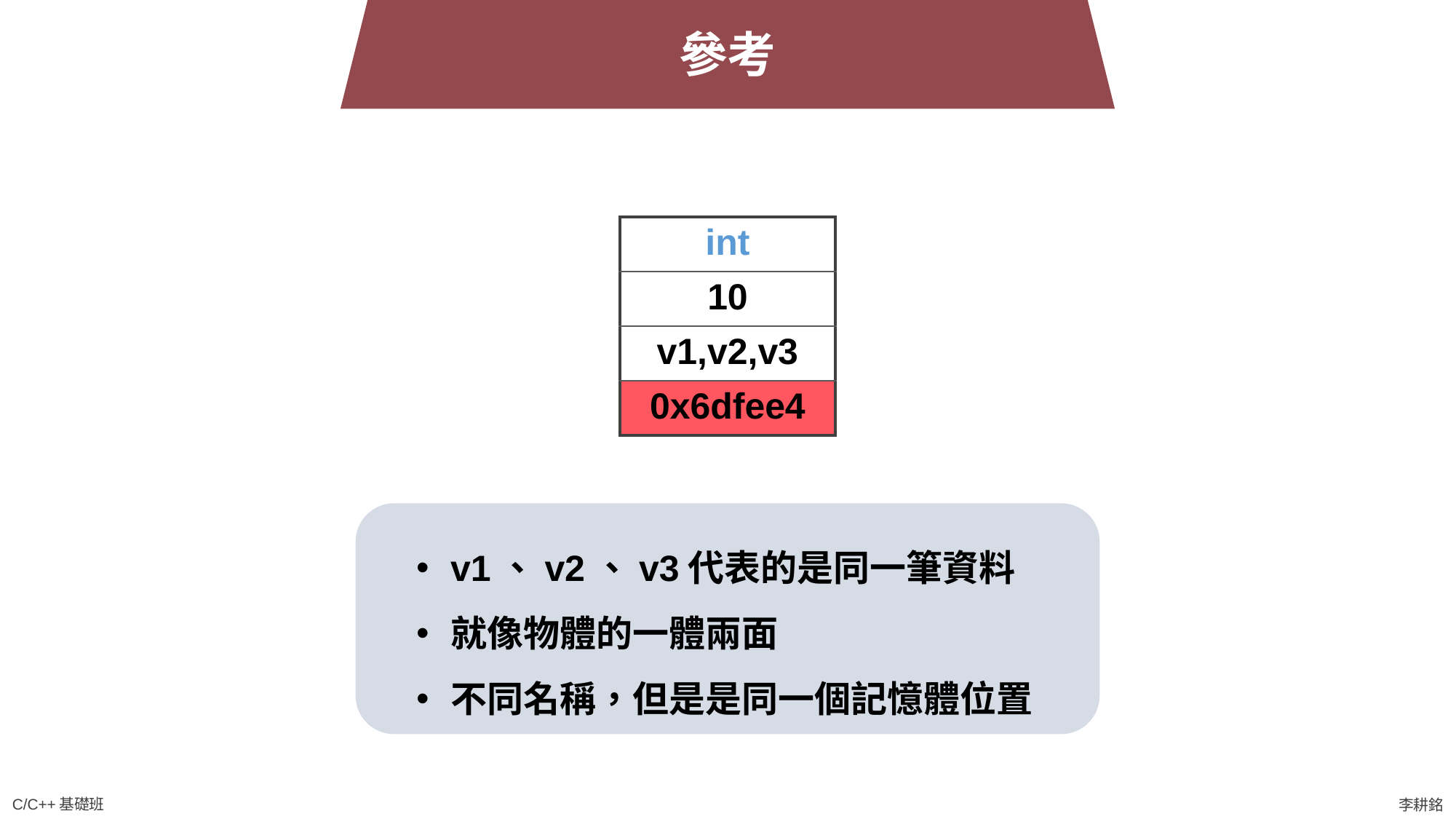

參考
| int |
| --- |
| 10 |
| v1,v2,v3 |
| 0x6dfee4 |

v1、v2、v3代表的是同一筆資料
就像物體的一體兩面
不同名稱，但是是同一個記憶體位置
C/C++基礎班
李耕銘